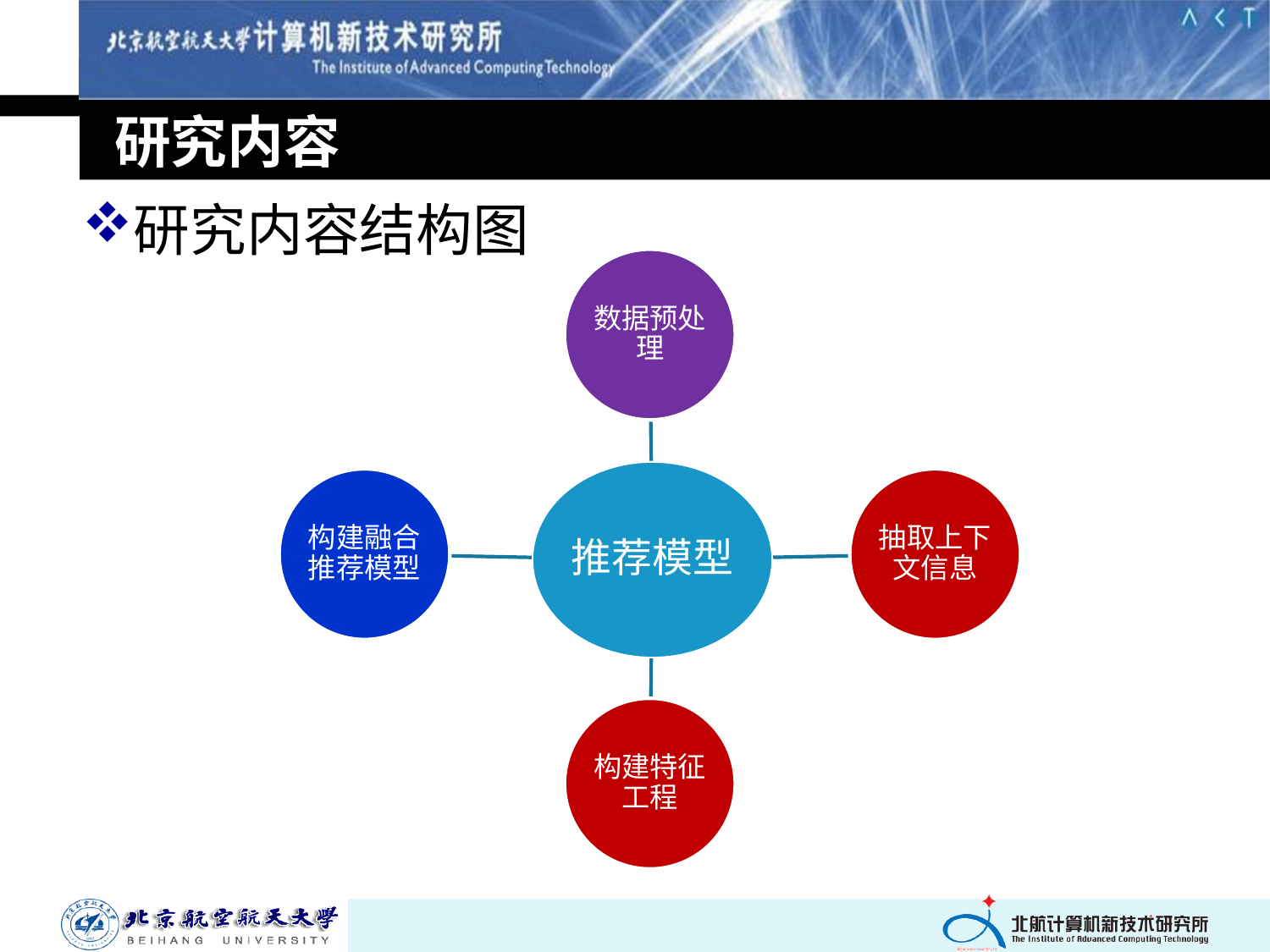

# 研究内容
研究内容结构图

推荐模型

数据预处理

抽取上下文信息

构建特征工程

构建融合推荐模型